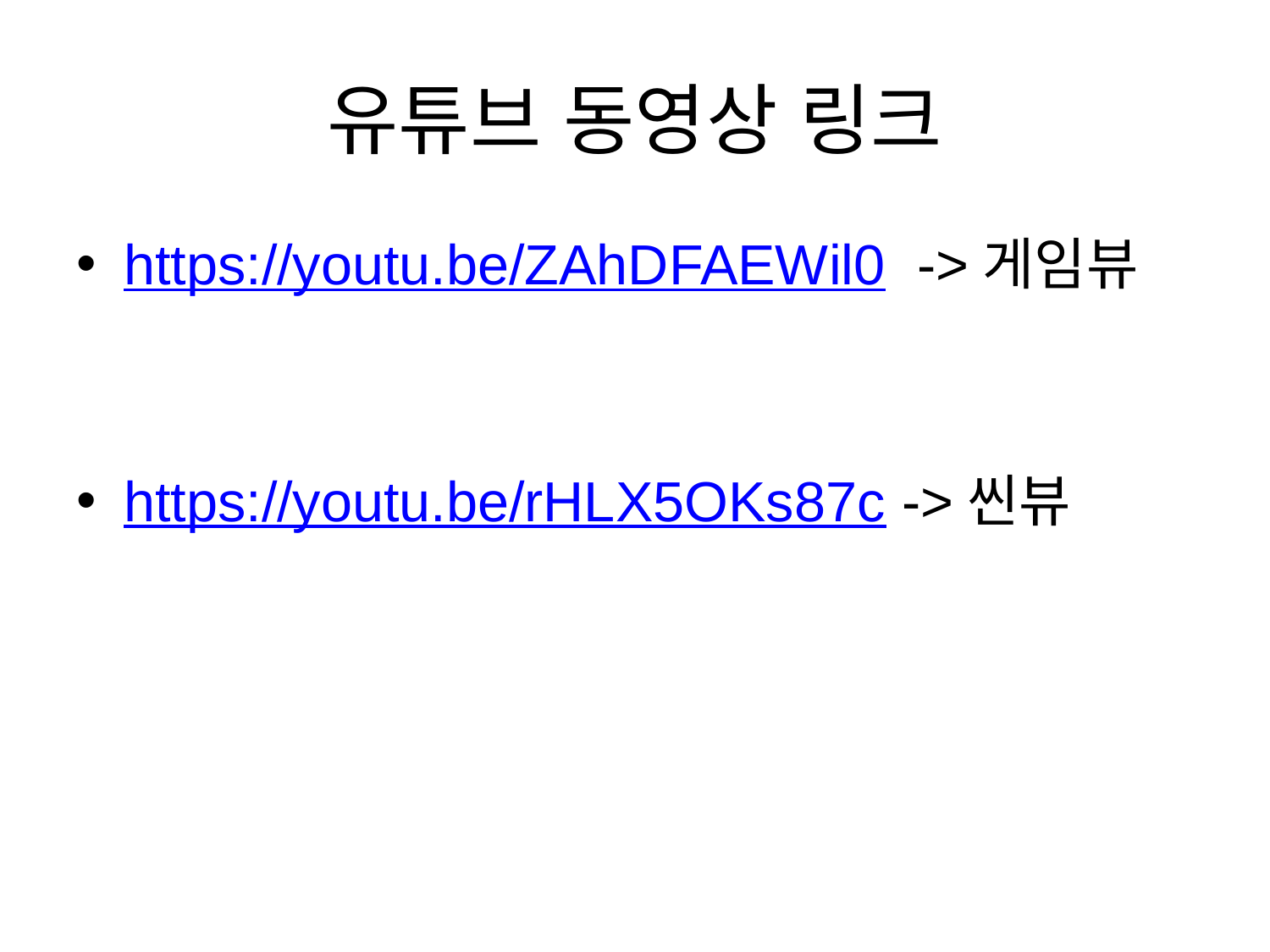

# 유튜브 동영상 링크
https://youtu.be/ZAhDFAEWil0  ->게임뷰

https://youtu.be/rHLX5OKs87c ->씬뷰